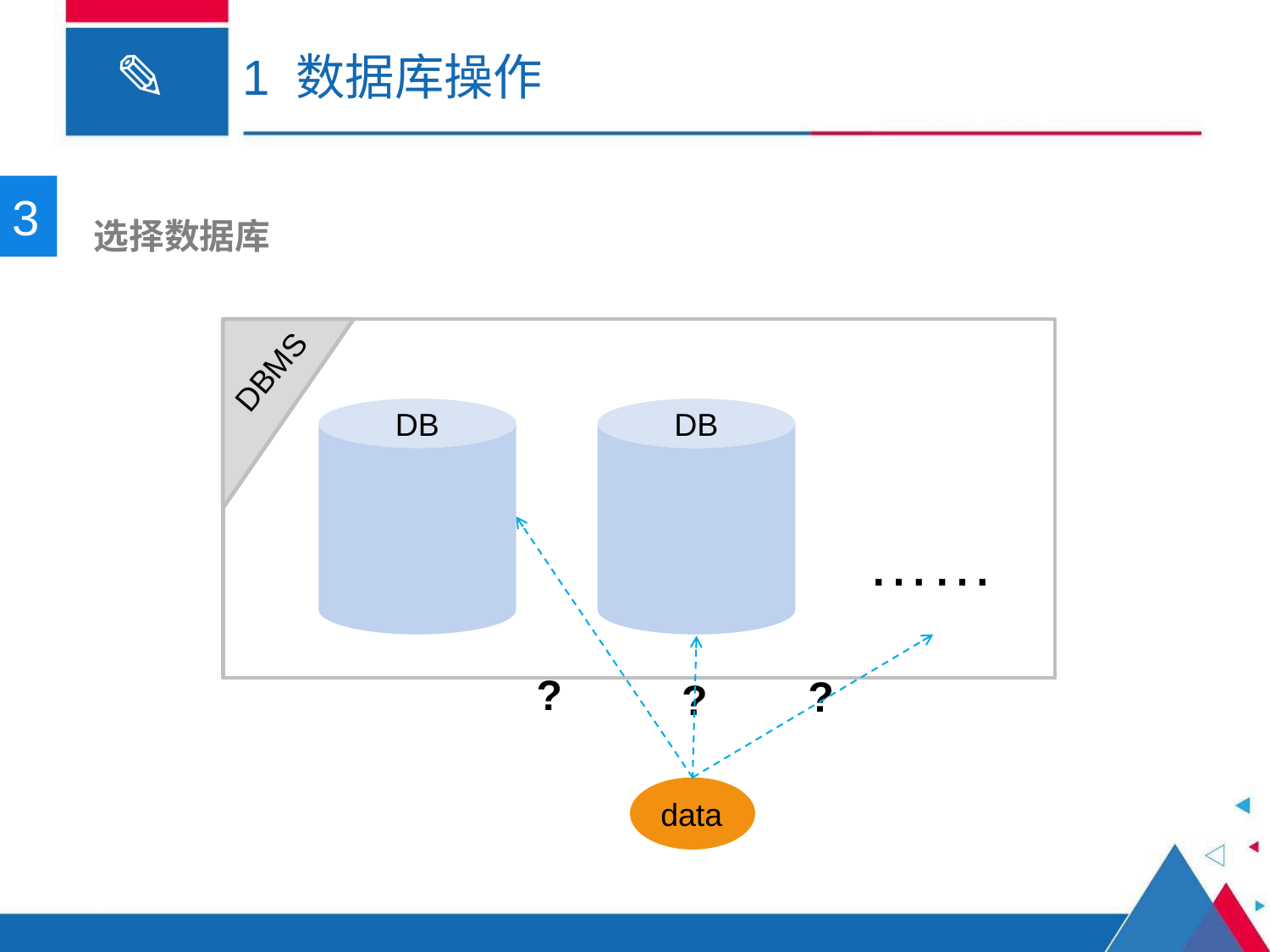

# 1 数据库操作

3
  选择数据库
DBMS

DB

DB
……
?
?
?
data